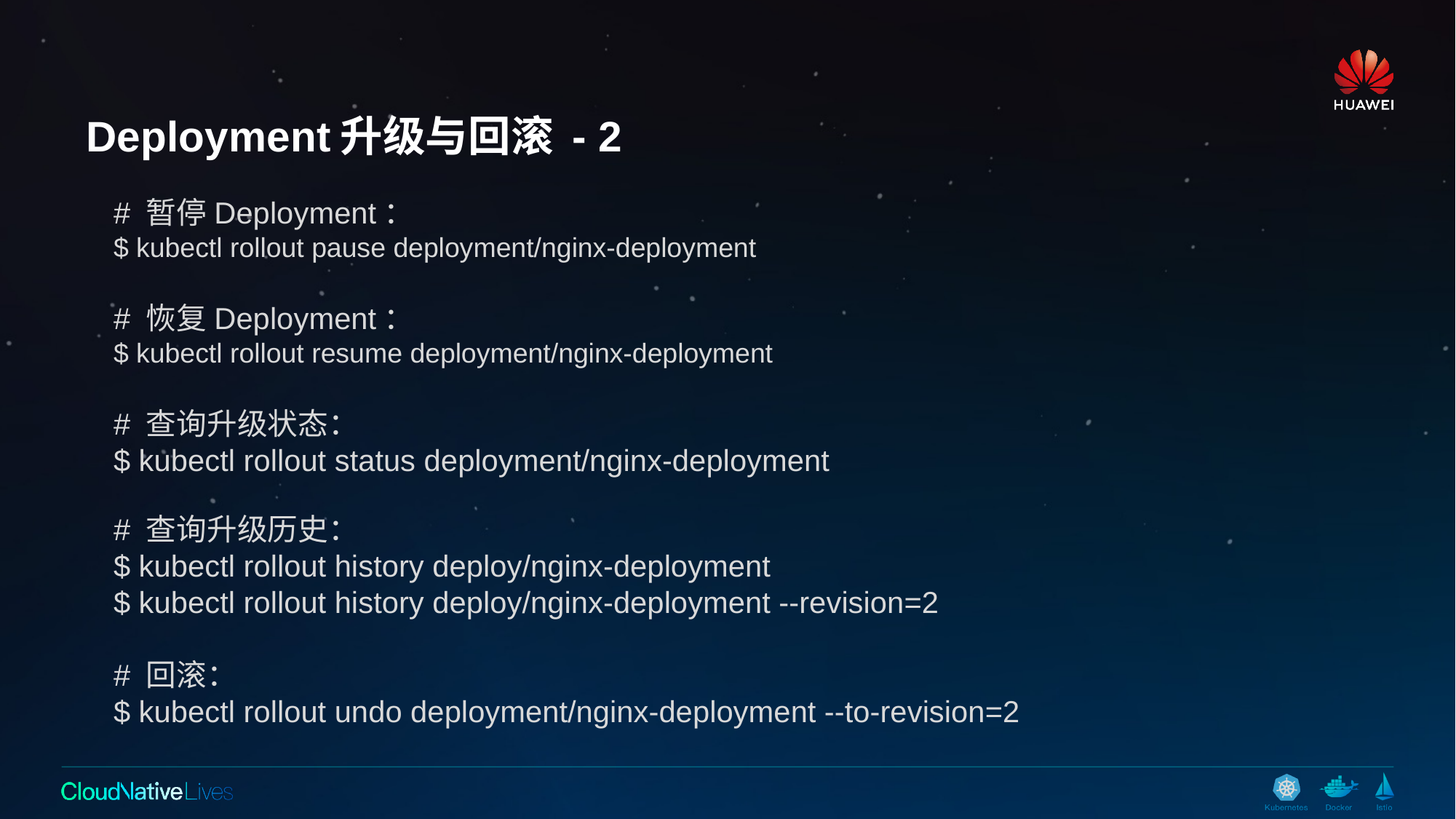

# Deployment升级与回滚 - 2
# 暂停Deployment：
$ kubectl rollout pause deployment/nginx-deployment

# 恢复Deployment：
$ kubectl rollout resume deployment/nginx-deployment

# 查询升级状态：
$ kubectl rollout status deployment/nginx-deployment

# 查询升级历史：
$ kubectl rollout history deploy/nginx-deployment
$ kubectl rollout history deploy/nginx-deployment --revision=2

# 回滚：
$ kubectl rollout undo deployment/nginx-deployment --to-revision=2